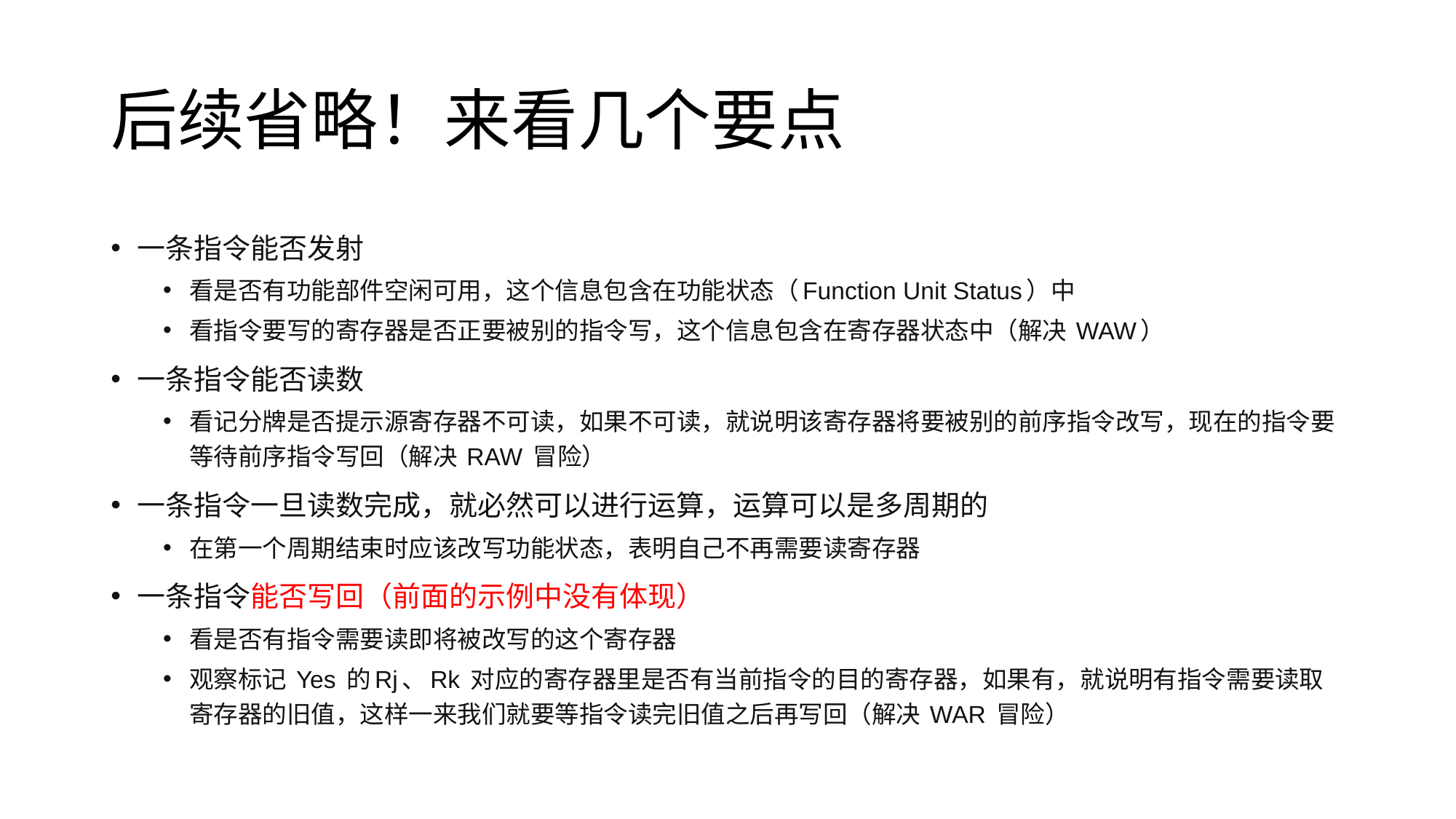

# 后续省略！来看几个要点
一条指令能否发射
看是否有功能部件空闲可用，这个信息包含在功能状态（Function Unit Status）中
看指令要写的寄存器是否正要被别的指令写，这个信息包含在寄存器状态中（解决 WAW）
一条指令能否读数
看记分牌是否提示源寄存器不可读，如果不可读，就说明该寄存器将要被别的前序指令改写，现在的指令要等待前序指令写回（解决 RAW 冒险）
一条指令一旦读数完成，就必然可以进行运算，运算可以是多周期的
在第一个周期结束时应该改写功能状态，表明自己不再需要读寄存器
一条指令能否写回（前面的示例中没有体现）
看是否有指令需要读即将被改写的这个寄存器
观察标记 Yes 的Rj、Rk 对应的寄存器里是否有当前指令的目的寄存器，如果有，就说明有指令需要读取寄存器的旧值，这样一来我们就要等指令读完旧值之后再写回（解决 WAR 冒险）